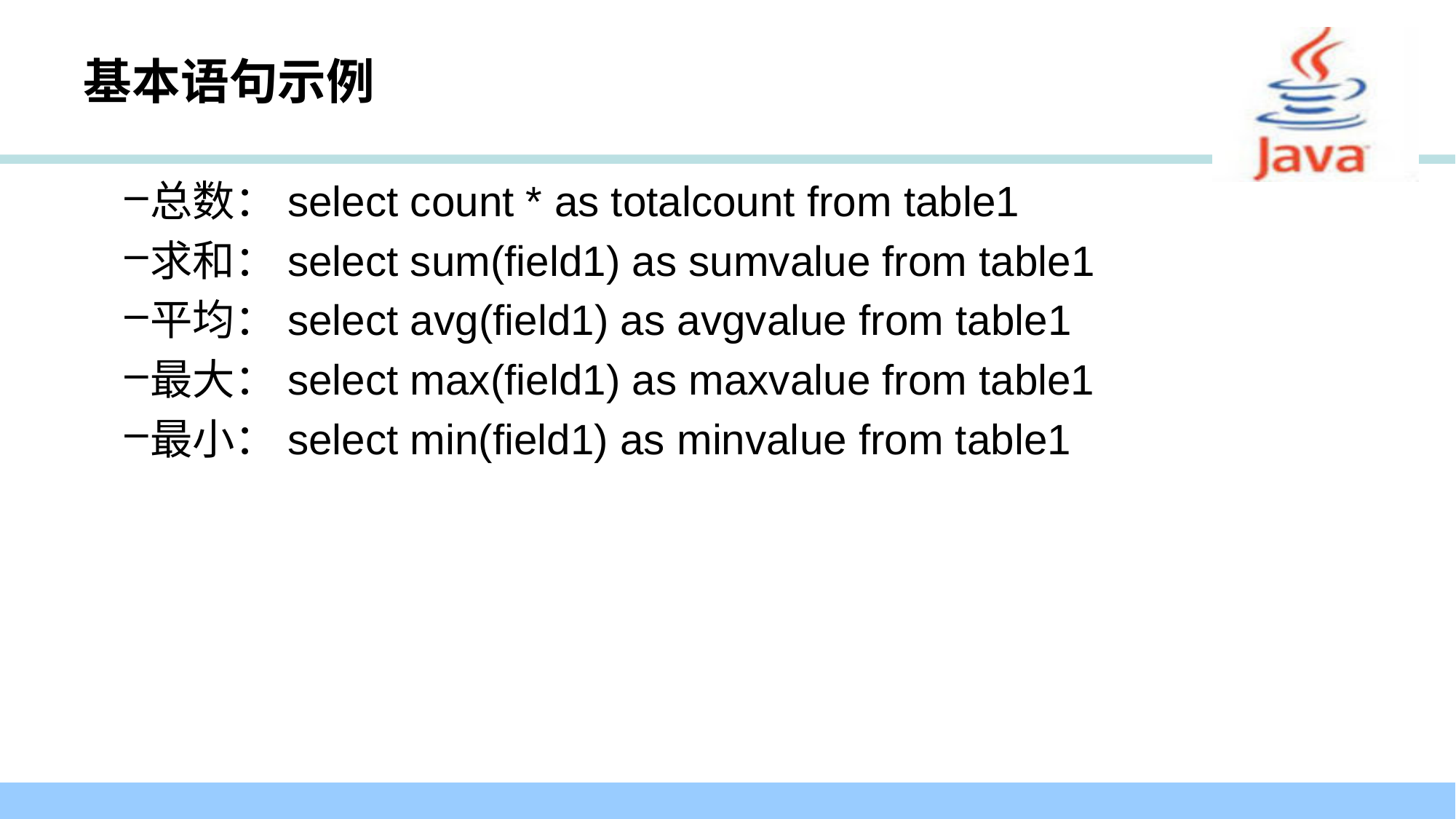

# 基本语句示例
总数：select count * as totalcount from table1
求和：select sum(field1) as sumvalue from table1
平均：select avg(field1) as avgvalue from table1
最大：select max(field1) as maxvalue from table1
最小：select min(field1) as minvalue from table1